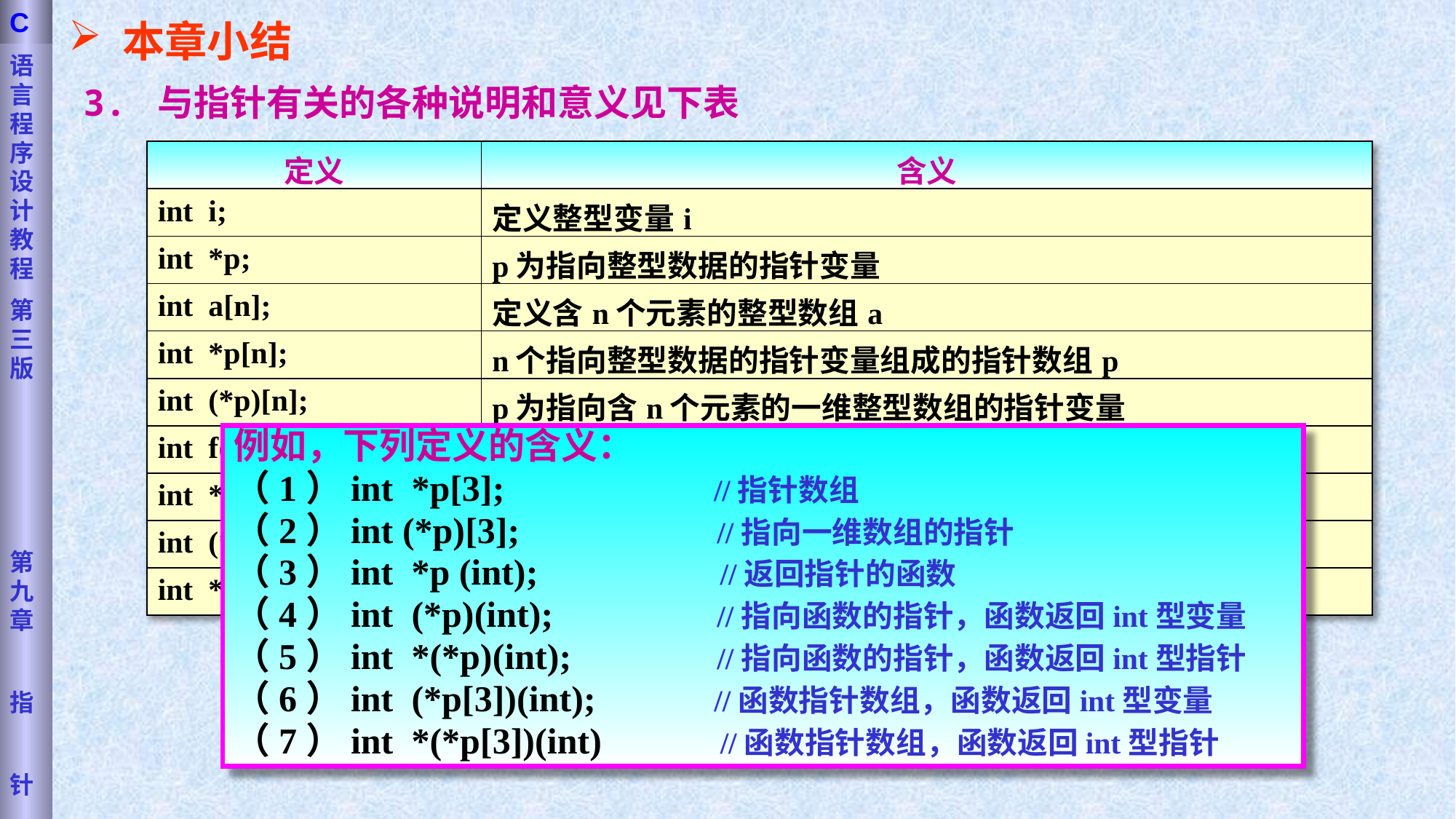

语言程序设计教程
第三版

第九章

指

针
C
 本章小结
3. 与指针有关的各种说明和意义见下表
| 定义 | 含义 |
| --- | --- |
| int i; | 定义整型变量i |
| int \*p; | p为指向整型数据的指针变量 |
| int a[n]; | 定义含n个元素的整型数组a |
| int \*p[n]; | n个指向整型数据的指针变量组成的指针数组p |
| int (\*p)[n]; | p为指向含n个元素的一维整型数组的指针变量 |
| int f(); | f为返回整型数的函数 |
| int \*p(); | p为返回指针的函数，该指针指向一个整型数据 |
| int (\*p)(); | p为指向函数的指针变量，该函数返回整型数 |
| int \*\*p; | p为指针变量，它指向一个指向整型数据的指针变量 |
例如，下列定义的含义：
（1）int  *p[3];                       //指针数组
（2）int (*p)[3];                      //指向一维数组的指针
（3）int  *p (int);                    //返回指针的函数
（4）int  (*p)(int);                  //指向函数的指针，函数返回int型变量
（5）int  *(*p)(int);                //指向函数的指针，函数返回int型指针
（6）int  (*p[3])(int);             //函数指针数组，函数返回int型变量
（7）int  *(*p[3])(int)             //函数指针数组，函数返回int型指针